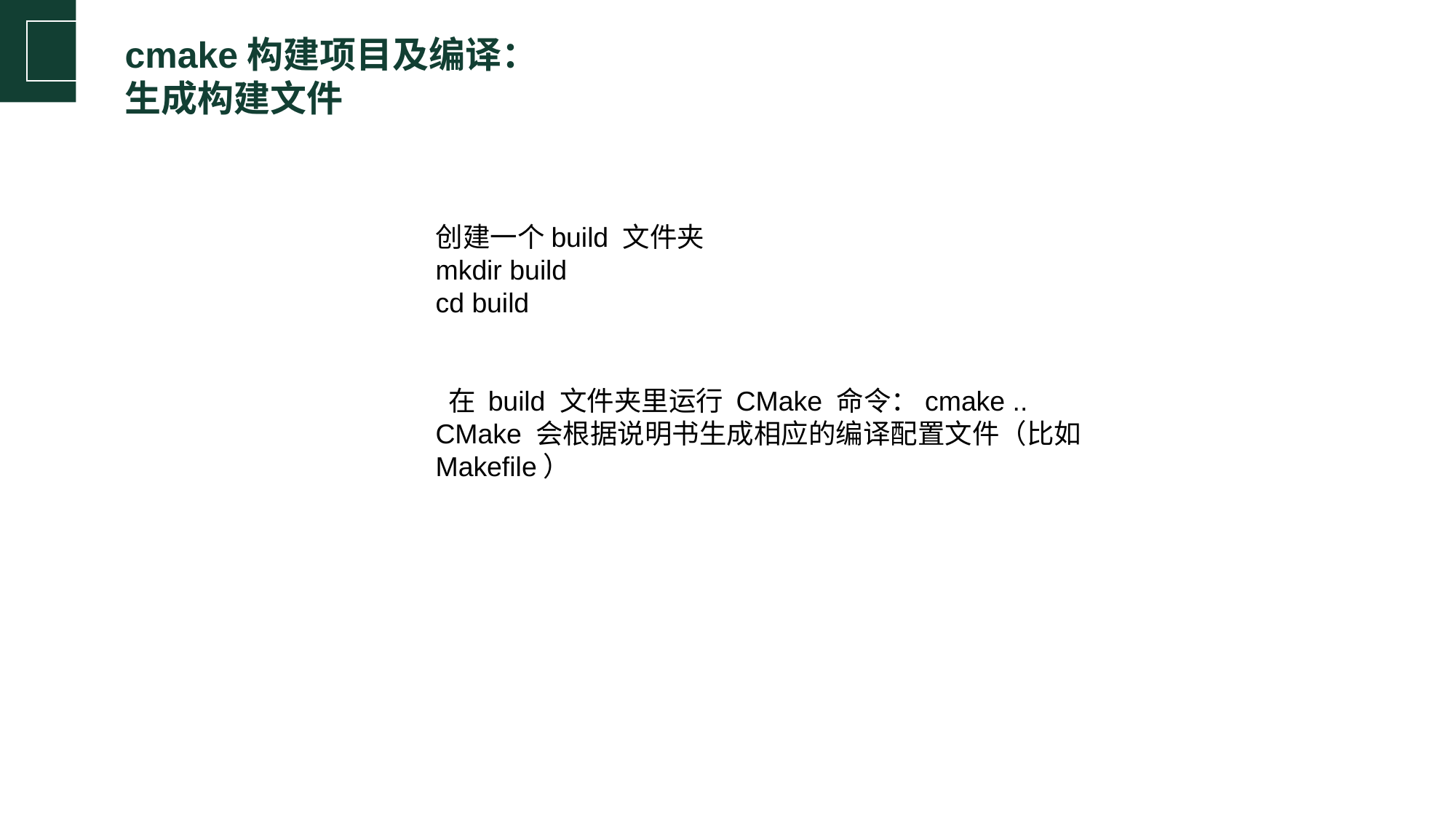

cmake构建项目及编译：
生成构建文件
创建一个build 文件夹
mkdir build
cd build

 在 build 文件夹里运行 CMake 命令：cmake ..
CMake 会根据说明书生成相应的编译配置文件（比如 Makefile）